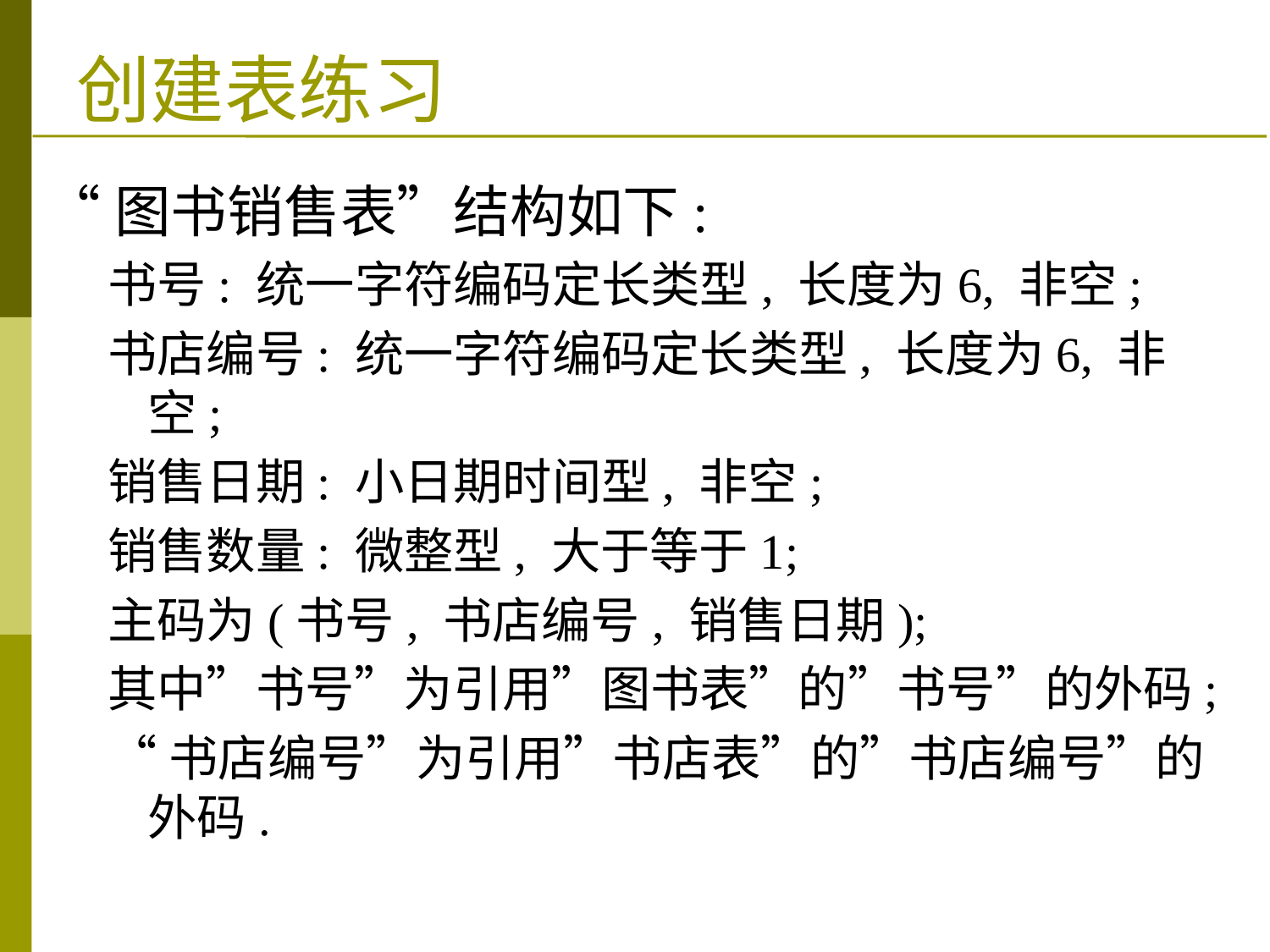

# 创建表练习
“图书销售表”结构如下:
书号: 统一字符编码定长类型, 长度为6, 非空;
书店编号: 统一字符编码定长类型, 长度为6, 非空;
销售日期: 小日期时间型, 非空;
销售数量: 微整型, 大于等于1;
主码为(书号, 书店编号, 销售日期);
其中”书号”为引用”图书表”的”书号”的外码;
“书店编号”为引用”书店表”的”书店编号”的外码.